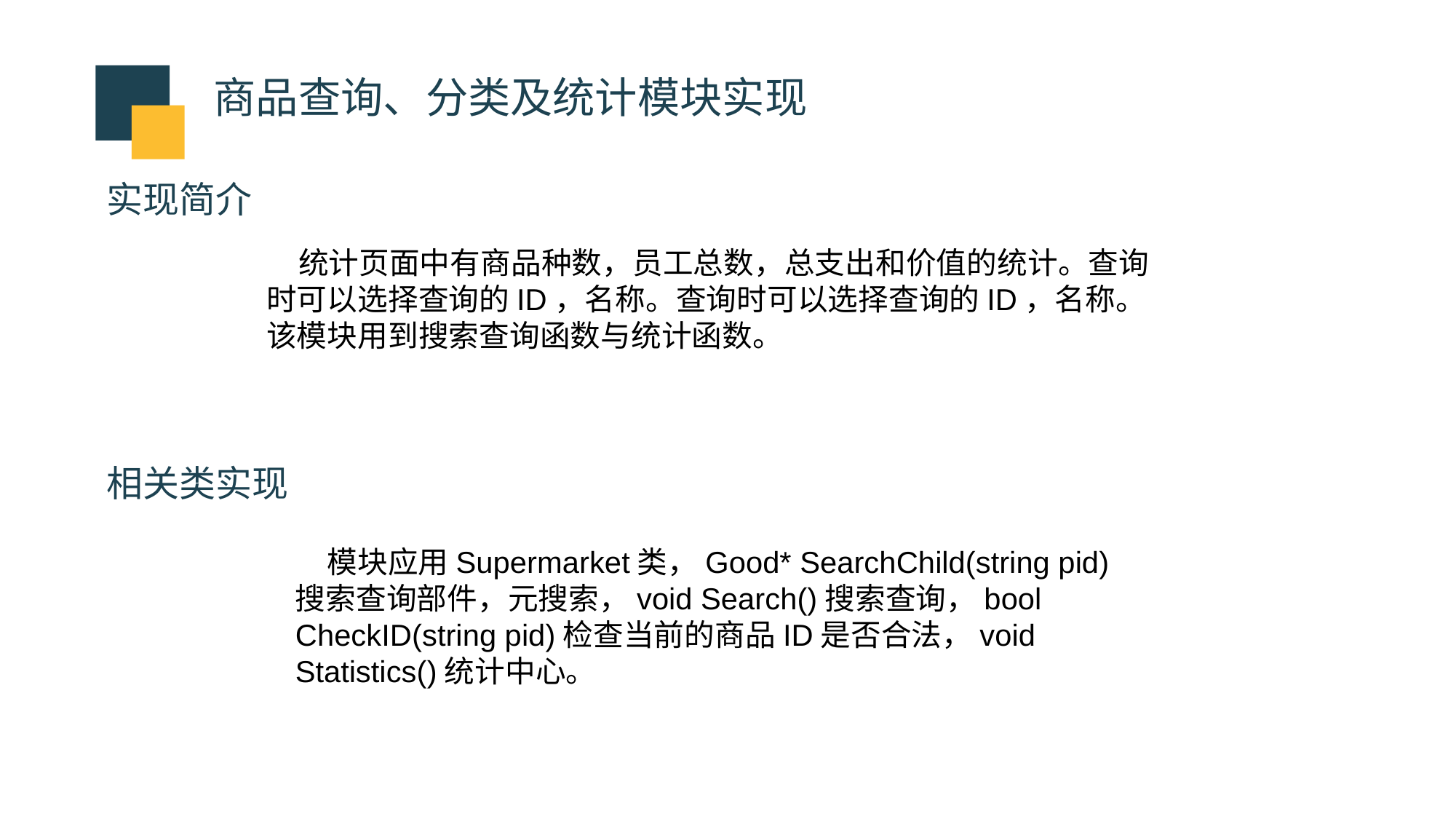

商品查询、分类及统计模块实现
实现简介
统计页面中有商品种数，员工总数，总支出和价值的统计。查询时可以选择查询的ID，名称。查询时可以选择查询的ID，名称。该模块用到搜索查询函数与统计函数。
相关类实现
模块应用Supermarket类，Good* SearchChild(string pid)搜索查询部件，元搜索，void Search()搜索查询，bool CheckID(string pid)检查当前的商品ID是否合法，void Statistics()统计中心。